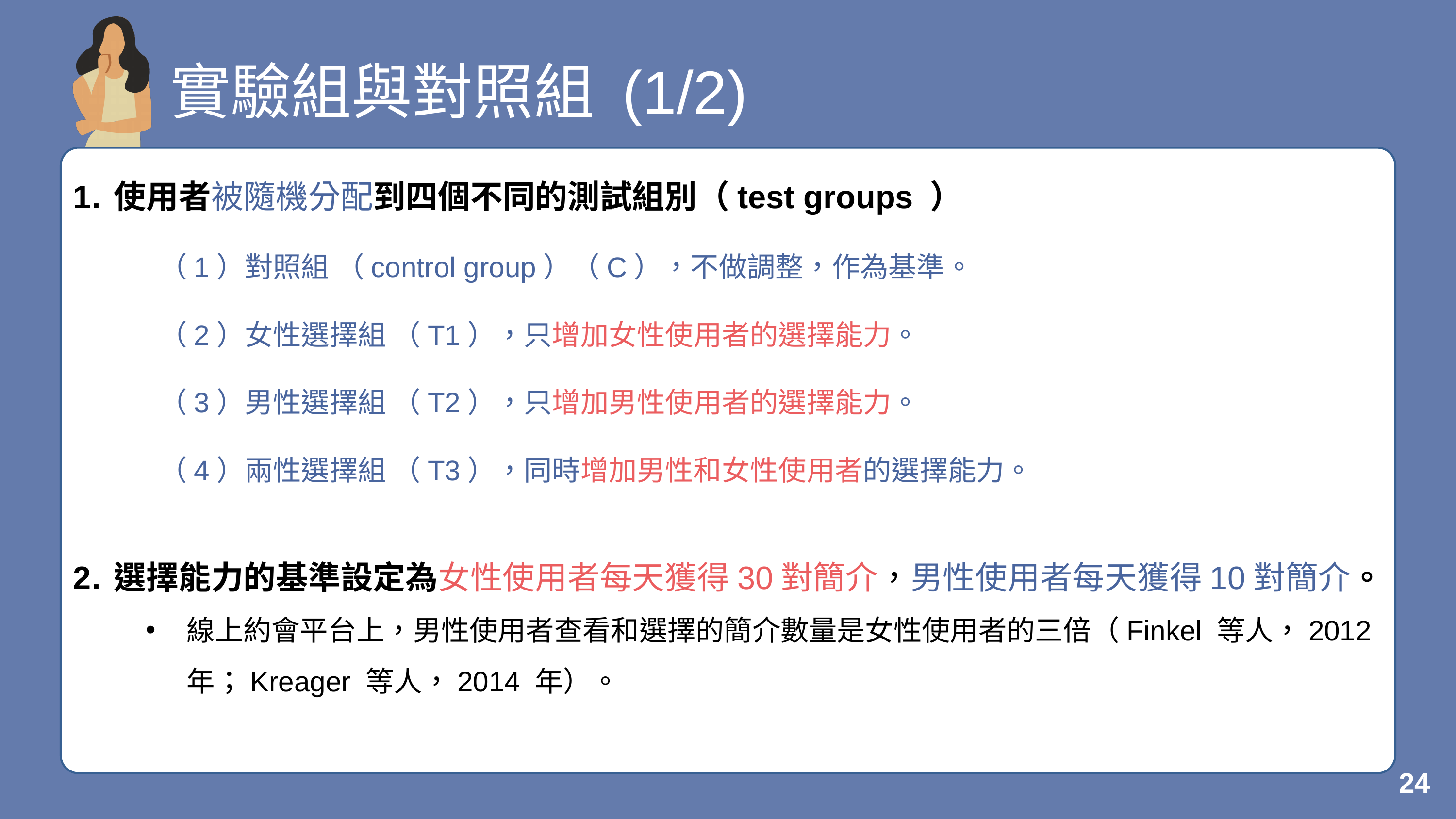

實驗組與對照組 (1/2)
使用者被隨機分配到四個不同的測試組別（test groups ）
 （1）對照組 （control group）（C），不做調整，作為基準。
 （2）女性選擇組 （T1），只增加女性使用者的選擇能力。
 （3）男性選擇組 （T2），只增加男性使用者的選擇能力。
 （4）兩性選擇組 （T3），同時增加男性和女性使用者的選擇能力。

選擇能力的基準設定為女性使用者每天獲得30對簡介，男性使用者每天獲得10對簡介。
線上約會平台上，男性使用者查看和選擇的簡介數量是女性使用者的三倍（Finkel 等人，2012 年；Kreager 等人，2014 年）。
24